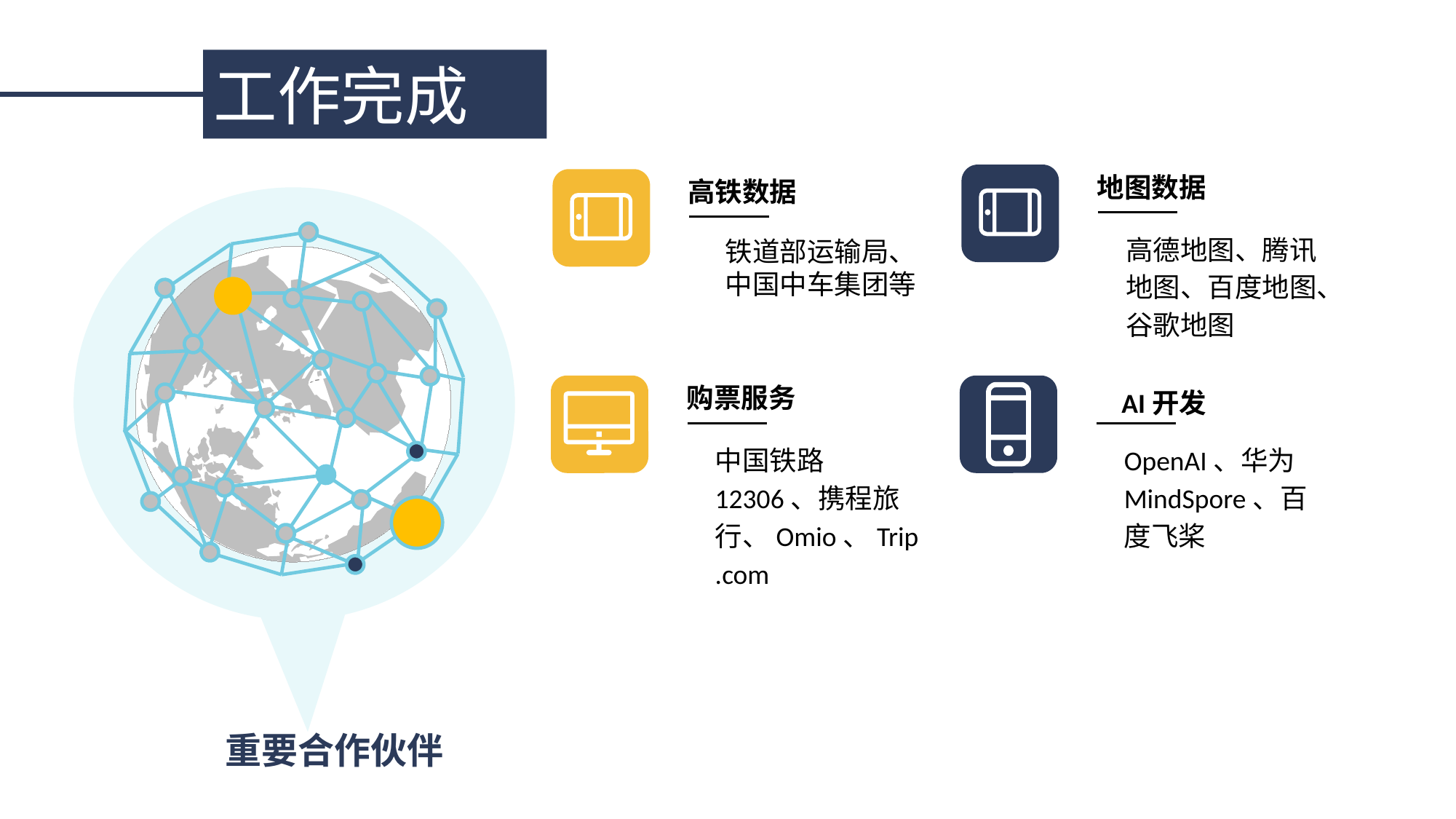

工作完成

地图数据

高德地图、腾讯地图、百度地图、谷歌地图

高铁数据

铁道部运输局、中国中车集团等

购票服务

中国铁路12306、携程旅行、Omio、Trip.com

AI开发

OpenAI、华为MindSpore、百度飞桨
重要合作伙伴